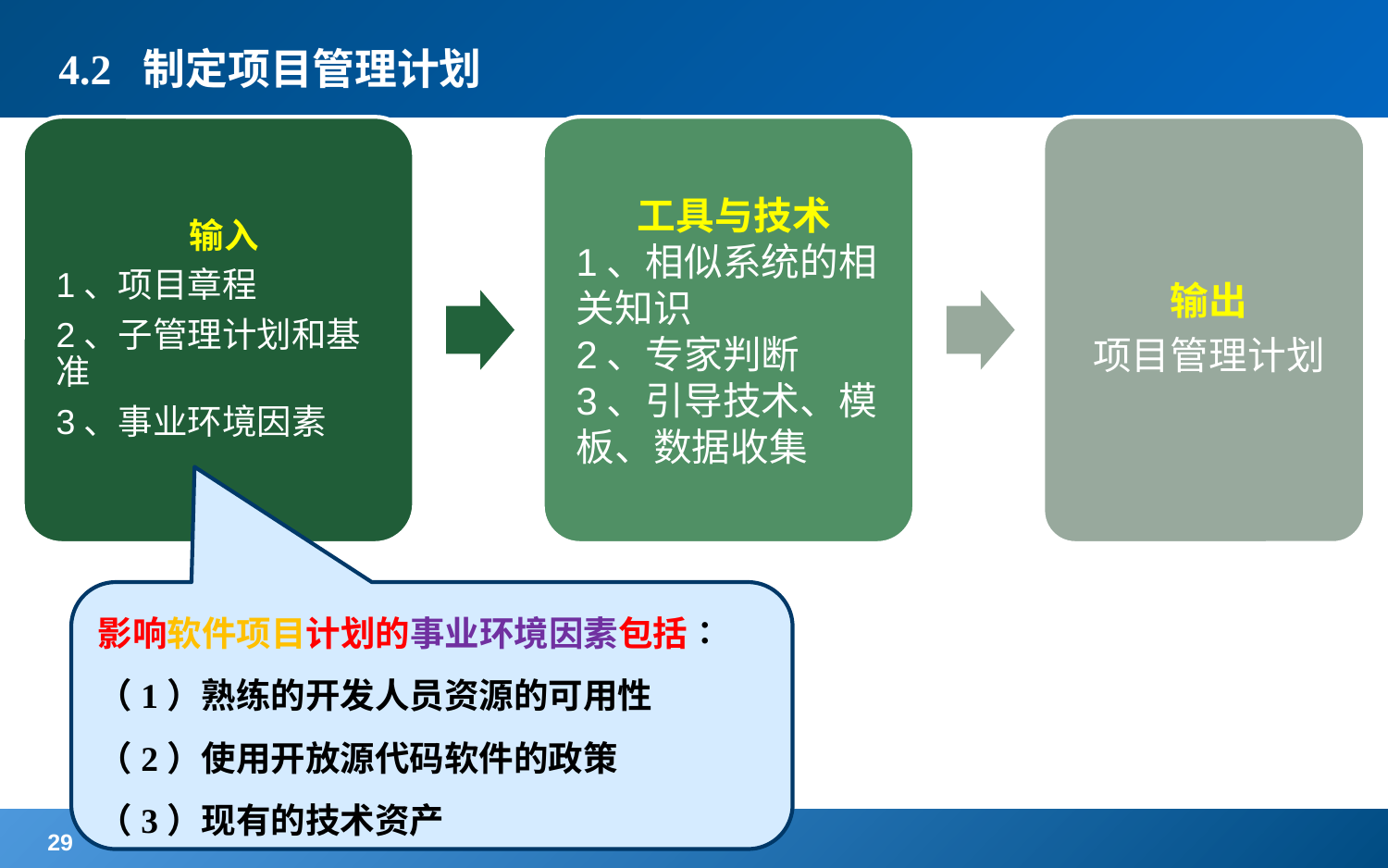

# 4.2  制定项目管理计划
输入
1、项目章程
2、子管理计划和基准
3、事业环境因素

工具与技术
1、相似系统的相关知识
2、专家判断
3、引导技术、模板、数据收集

输出
项目管理计划

影响软件项目计划的事业环境因素包括∶
（1）熟练的开发人员资源的可用性
（2）使用开放源代码软件的政策
（3）现有的技术资产